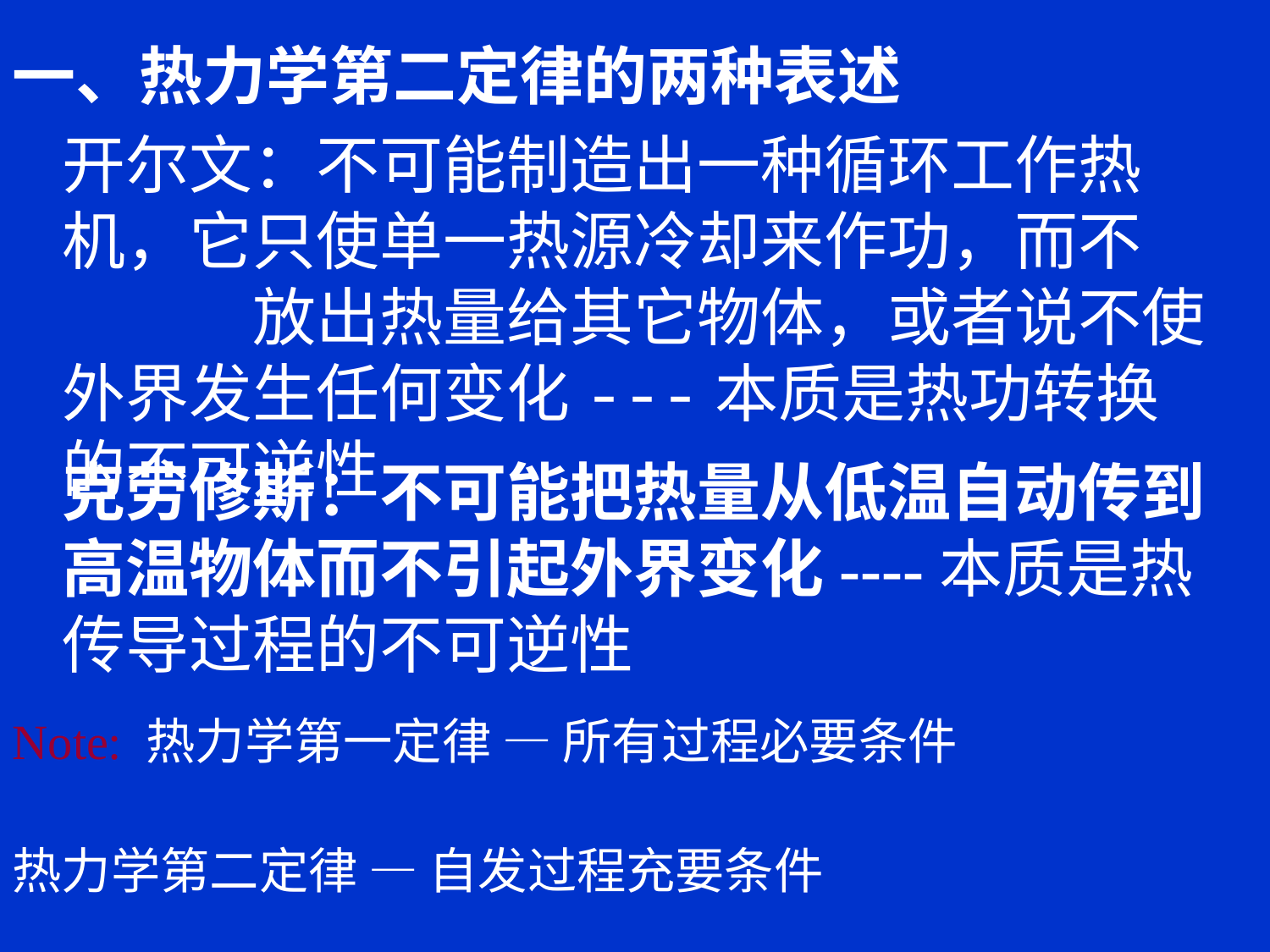

一、热力学第二定律的两种表述
开尔文：不可能制造出一种循环工作热机，它只使单一热源冷却来作功，而不 　　　放出热量给其它物体，或者说不使外界发生任何变化---本质是热功转换的不可逆性
克劳修斯：不可能把热量从低温自动传到高温物体而不引起外界变化----本质是热传导过程的不可逆性

Note: 热力学第一定律 — 所有过程必要条件
热力学第二定律 — 自发过程充要条件